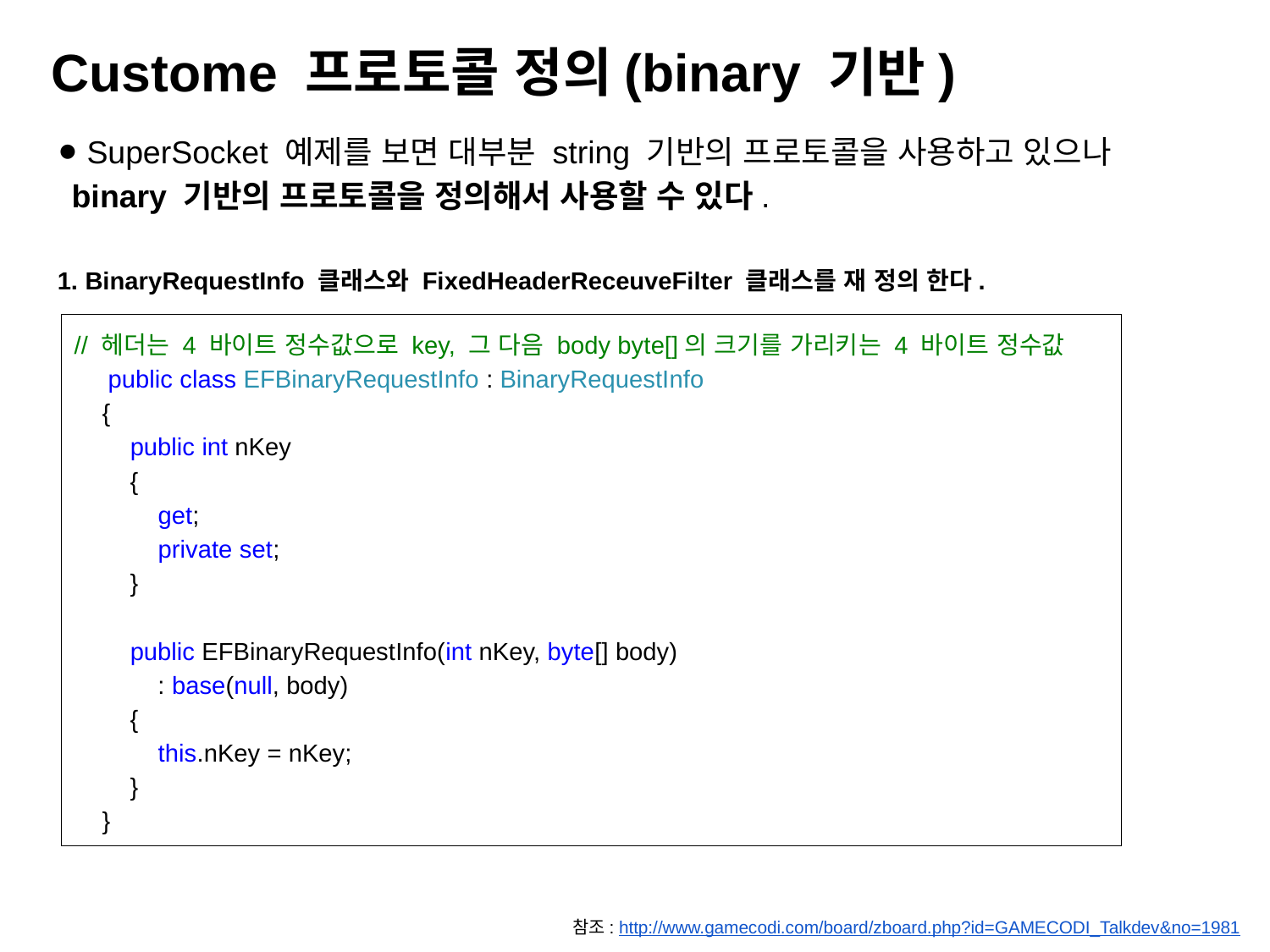

Custome 프로토콜 정의(binary 기반)
 SuperSocket 예제를 보면 대부분 string 기반의 프로토콜을 사용하고 있으나 binary 기반의 프로토콜을 정의해서 사용할 수 있다.
1. BinaryRequestInfo 클래스와 FixedHeaderReceuveFilter 클래스를 재 정의 한다.
// 헤더는 4 바이트 정수값으로 key, 그 다음 body byte[]의 크기를 가리키는 4 바이트 정수값
    public class EFBinaryRequestInfo : BinaryRequestInfo
    {
        public int nKey
        {
            get;
            private set;
        }
        public EFBinaryRequestInfo(int nKey, byte[] body)
            : base(null, body)
        {
            this.nKey = nKey;
        }
    }
참조: http://www.gamecodi.com/board/zboard.php?id=GAMECODI_Talkdev&no=1981